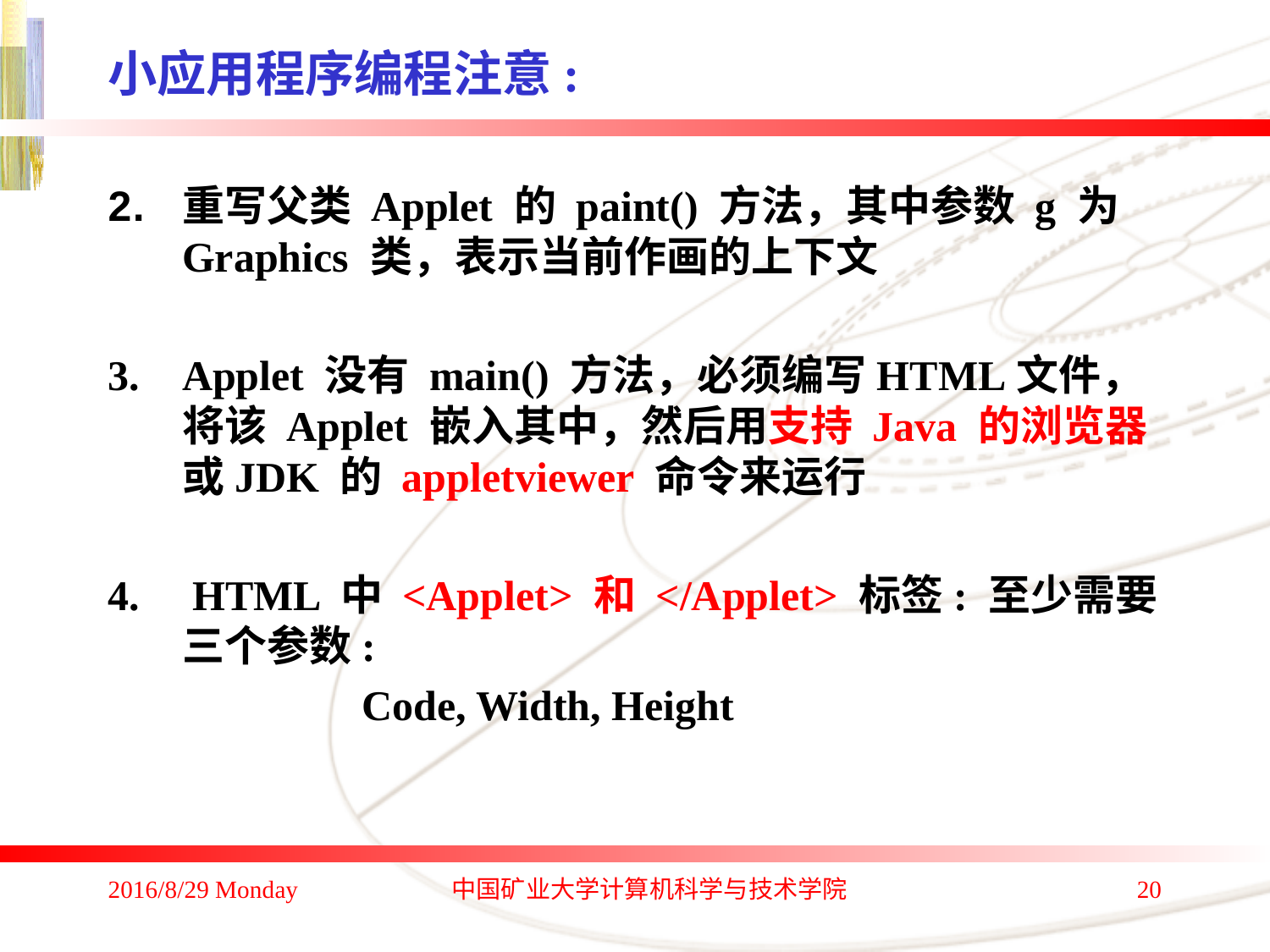

小应用程序编程注意:

重写父类 Applet 的 paint() 方法，其中参数 g 为Graphics 类，表示当前作画的上下文

Applet 没有 main() 方法，必须编写HTML文件，将该 Applet 嵌入其中，然后用支持 Java 的浏览器或JDK 的 appletviewer 命令来运行

 HTML 中 <Applet> 和 </Applet> 标签: 至少需要三个参数:
                        Code, Width, Height
2016/8/29 Monday
中国矿业大学计算机科学与技术学院
20